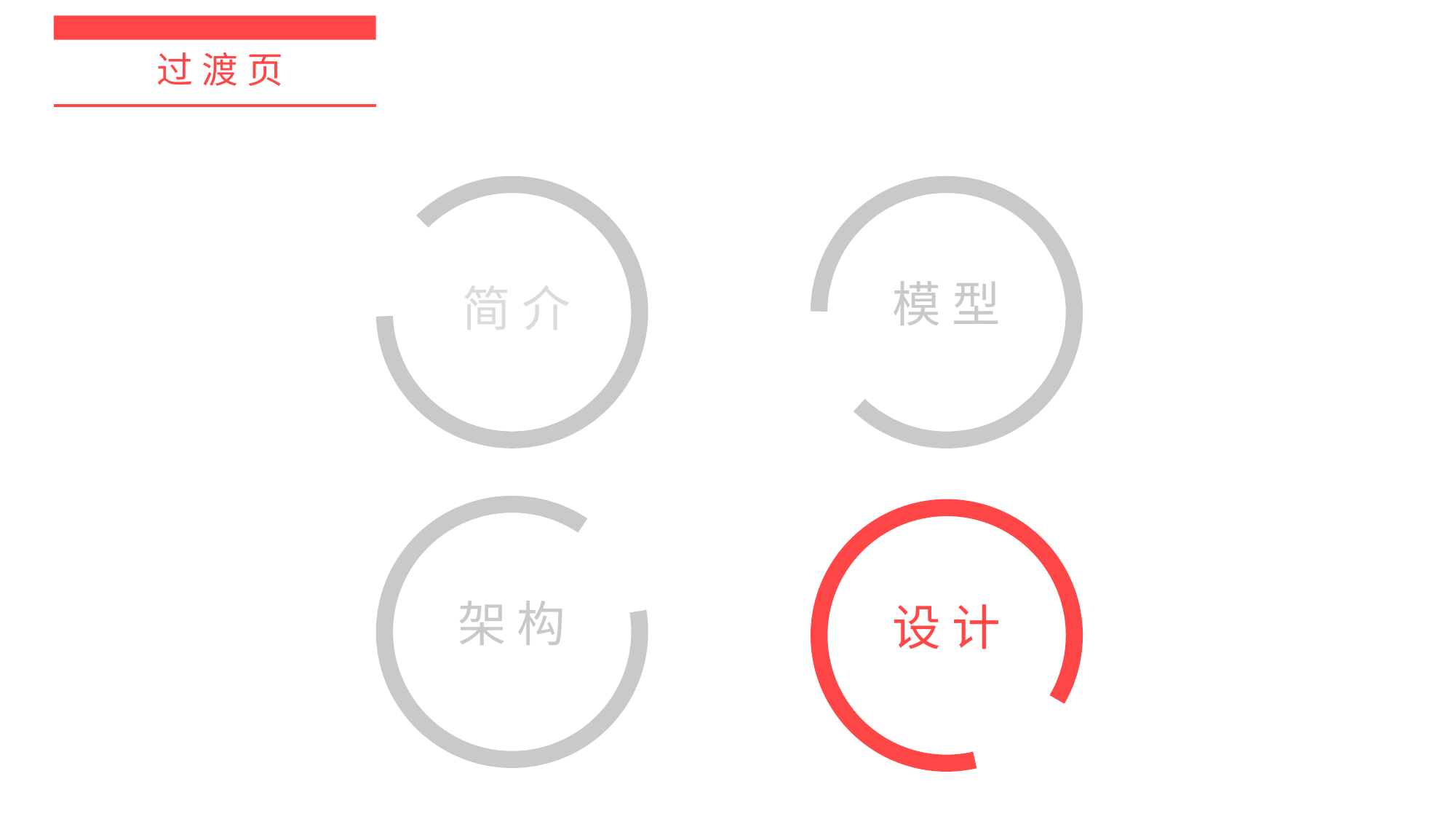

过渡页

模 型

简 介

架 构

设 计